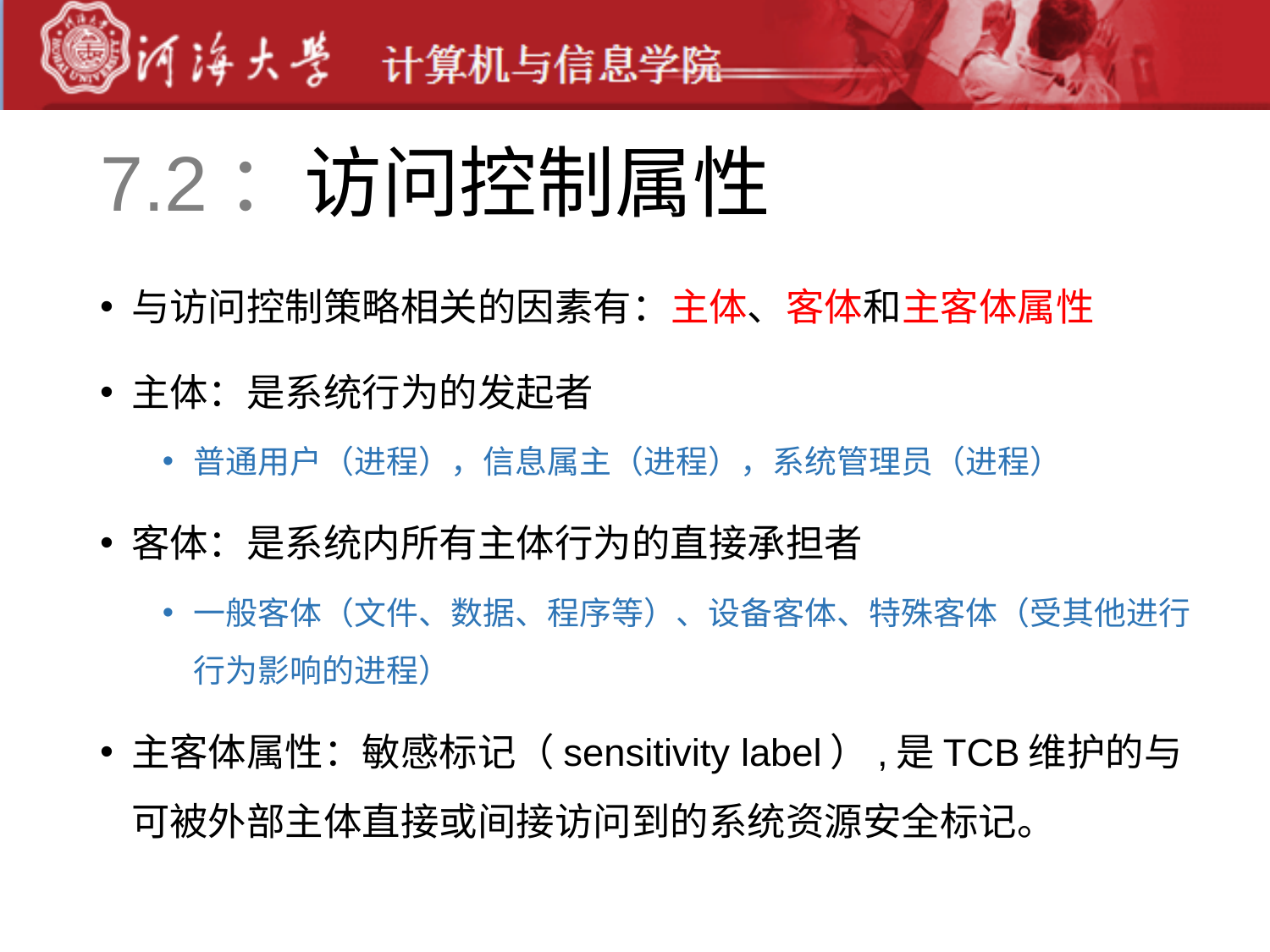

# 7.2：访问控制属性
与访问控制策略相关的因素有：主体、客体和主客体属性
主体：是系统行为的发起者
普通用户（进程），信息属主（进程），系统管理员（进程）
客体：是系统内所有主体行为的直接承担者
一般客体（文件、数据、程序等）、设备客体、特殊客体（受其他进行行为影响的进程）
主客体属性：敏感标记（sensitivity label）,是TCB维护的与可被外部主体直接或间接访问到的系统资源安全标记。